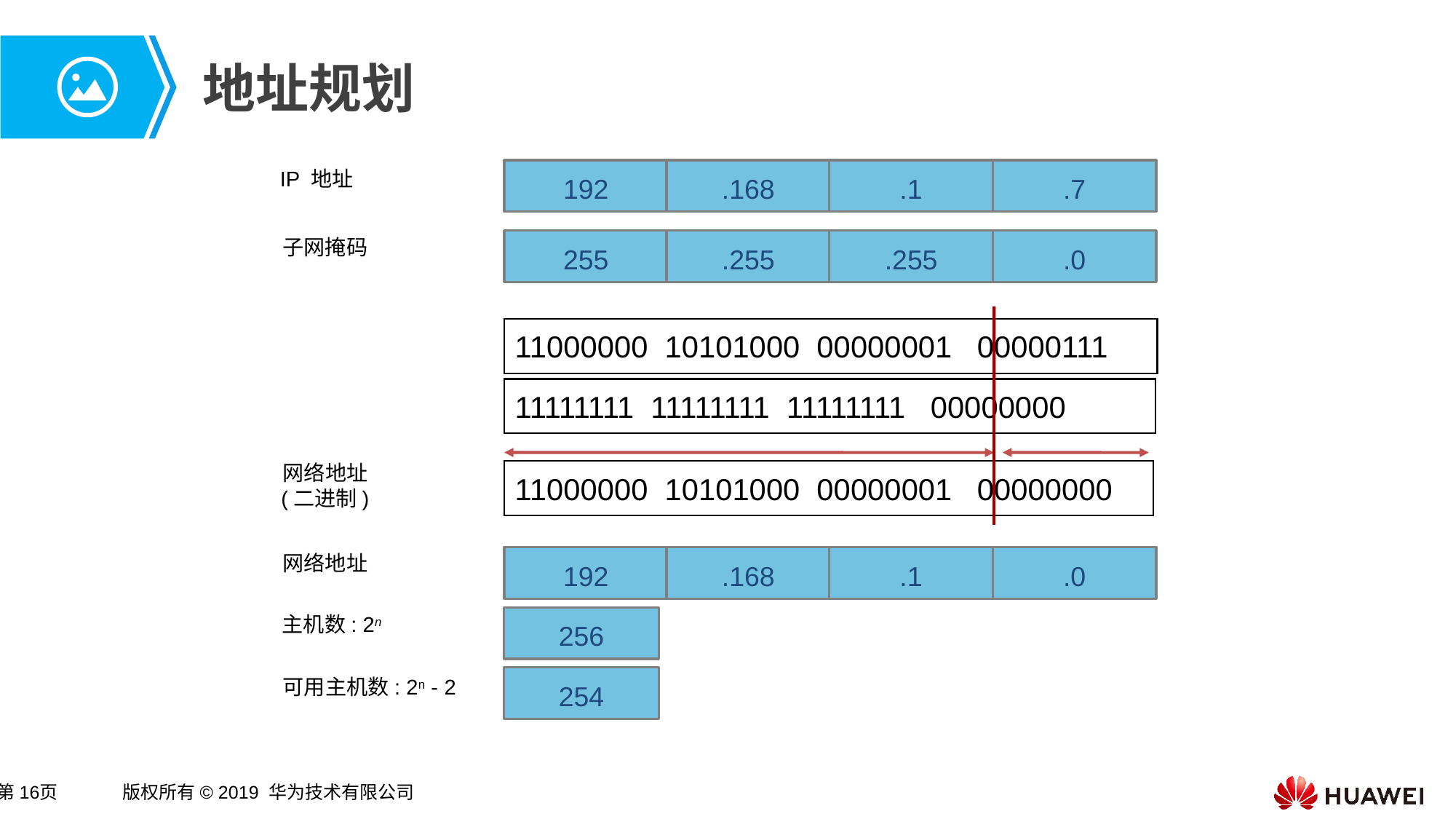

# 地址规划
IP 地址
192
.168
.1
.7
子网掩码
255
.255
.255
.0

11000000  10101000  00000001   00000111
11111111  11111111  11111111   00000000

网络地址
(二进制)
11000000  10101000  00000001   00000000
网络地址
192
.168
.1
.0
主机数: 2n
256
254
可用主机数: 2n - 2